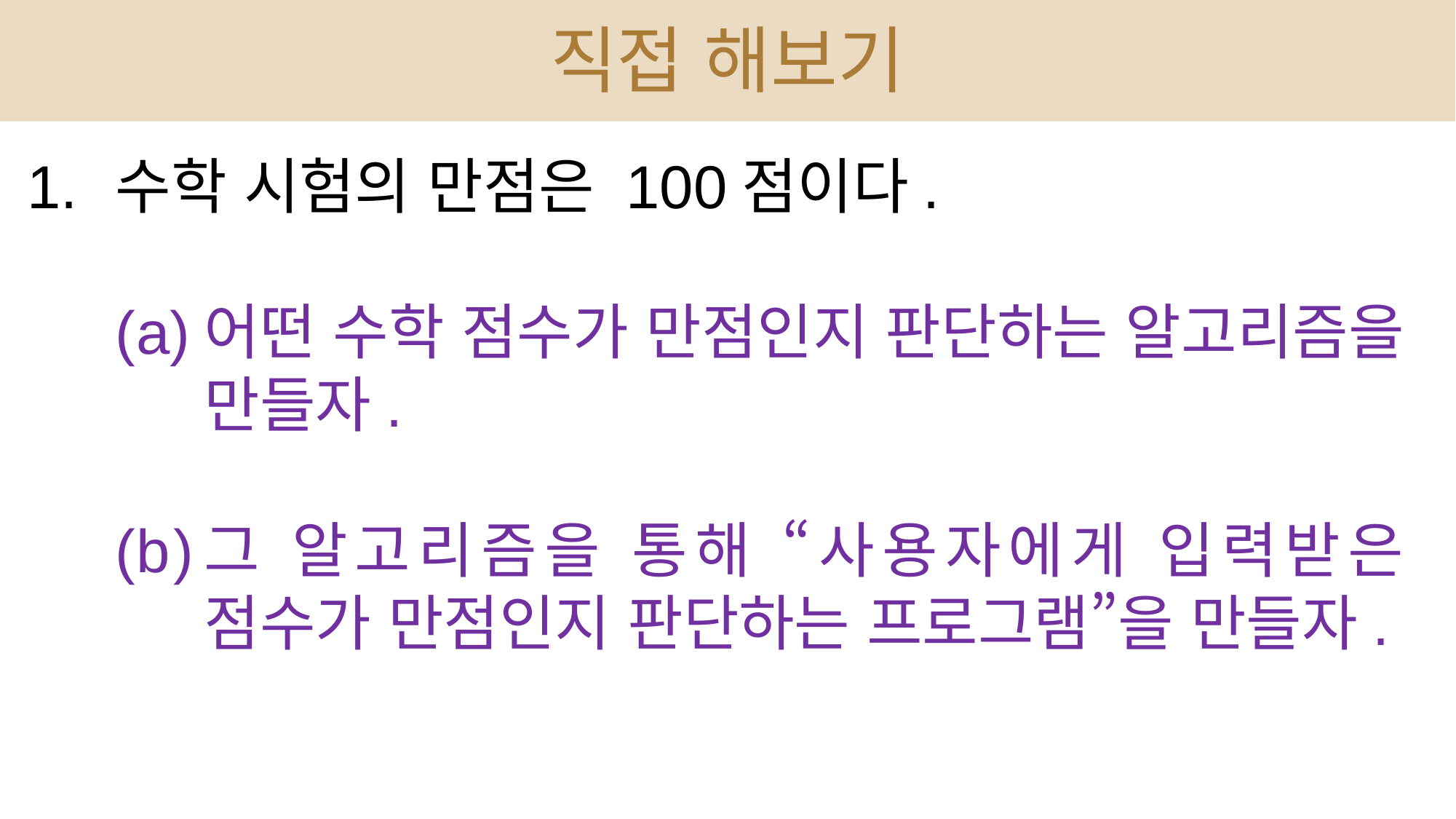

직접 해보기
1.
수학 시험의 만점은 100점이다.

어떤 수학 점수가 만점인지 판단하는 알고리즘을 만들자.

그 알고리즘을 통해 “사용자에게 입력받은 점수가 만점인지 판단하는 프로그램”을 만들자.